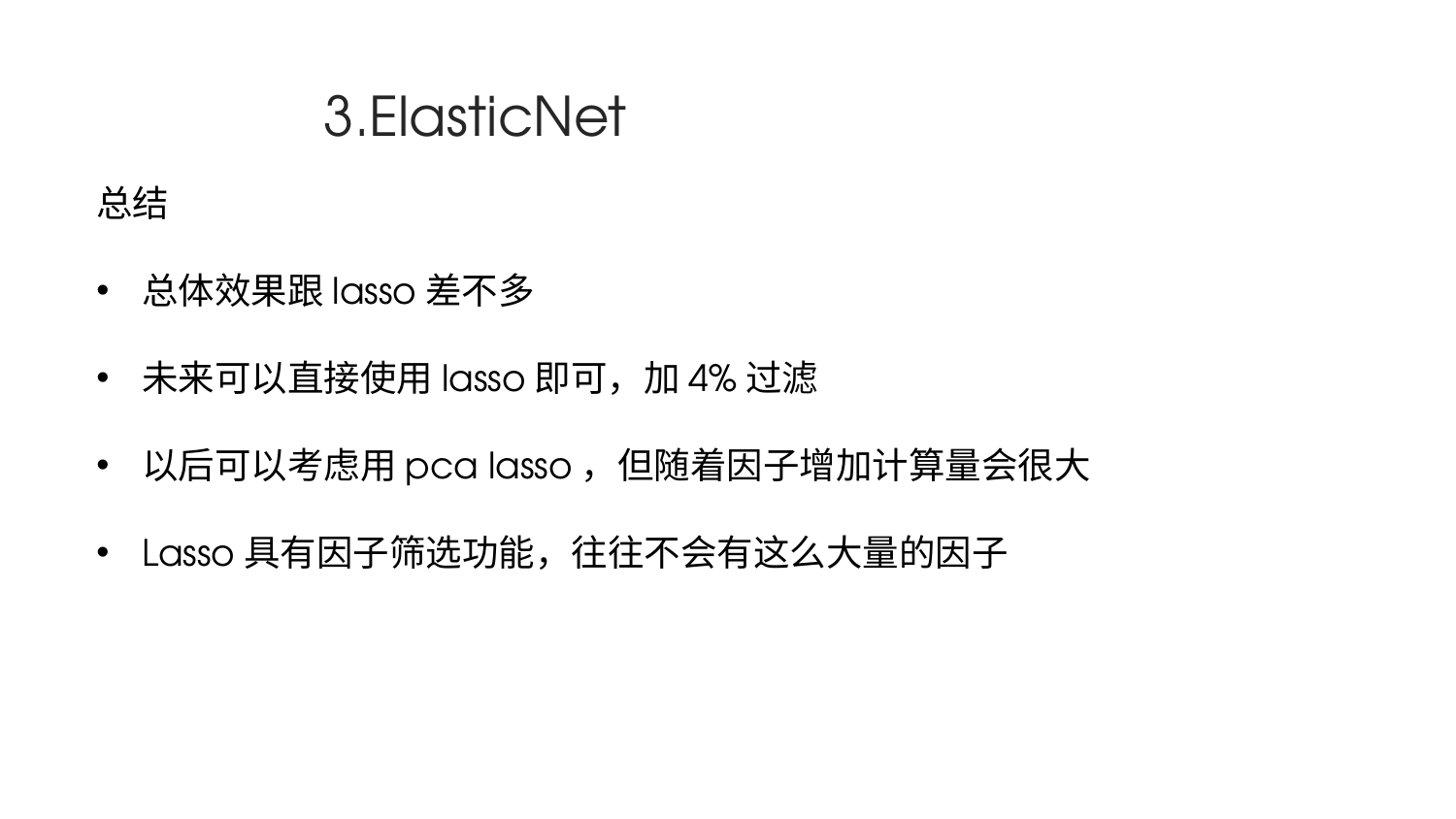

# 3.ElasticNet
总结

总体效果跟lasso差不多

未来可以直接使用lasso即可，加4%过滤

以后可以考虑用pca lasso，但随着因子增加计算量会很大

Lasso具有因子筛选功能，往往不会有这么大量的因子